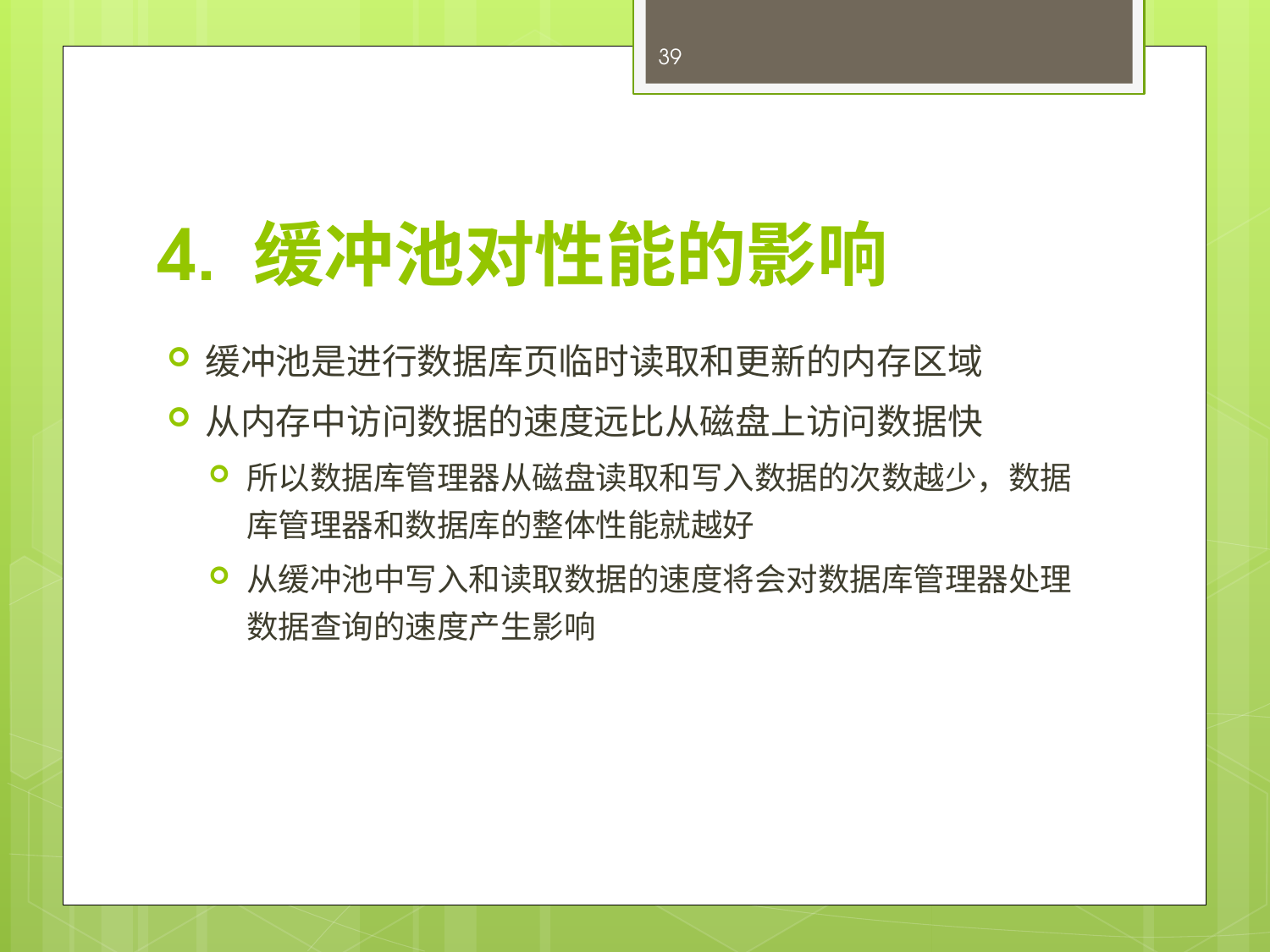

39
# 4. 缓冲池对性能的影响
缓冲池是进行数据库页临时读取和更新的内存区域
从内存中访问数据的速度远比从磁盘上访问数据快
所以数据库管理器从磁盘读取和写入数据的次数越少，数据库管理器和数据库的整体性能就越好
从缓冲池中写入和读取数据的速度将会对数据库管理器处理数据查询的速度产生影响